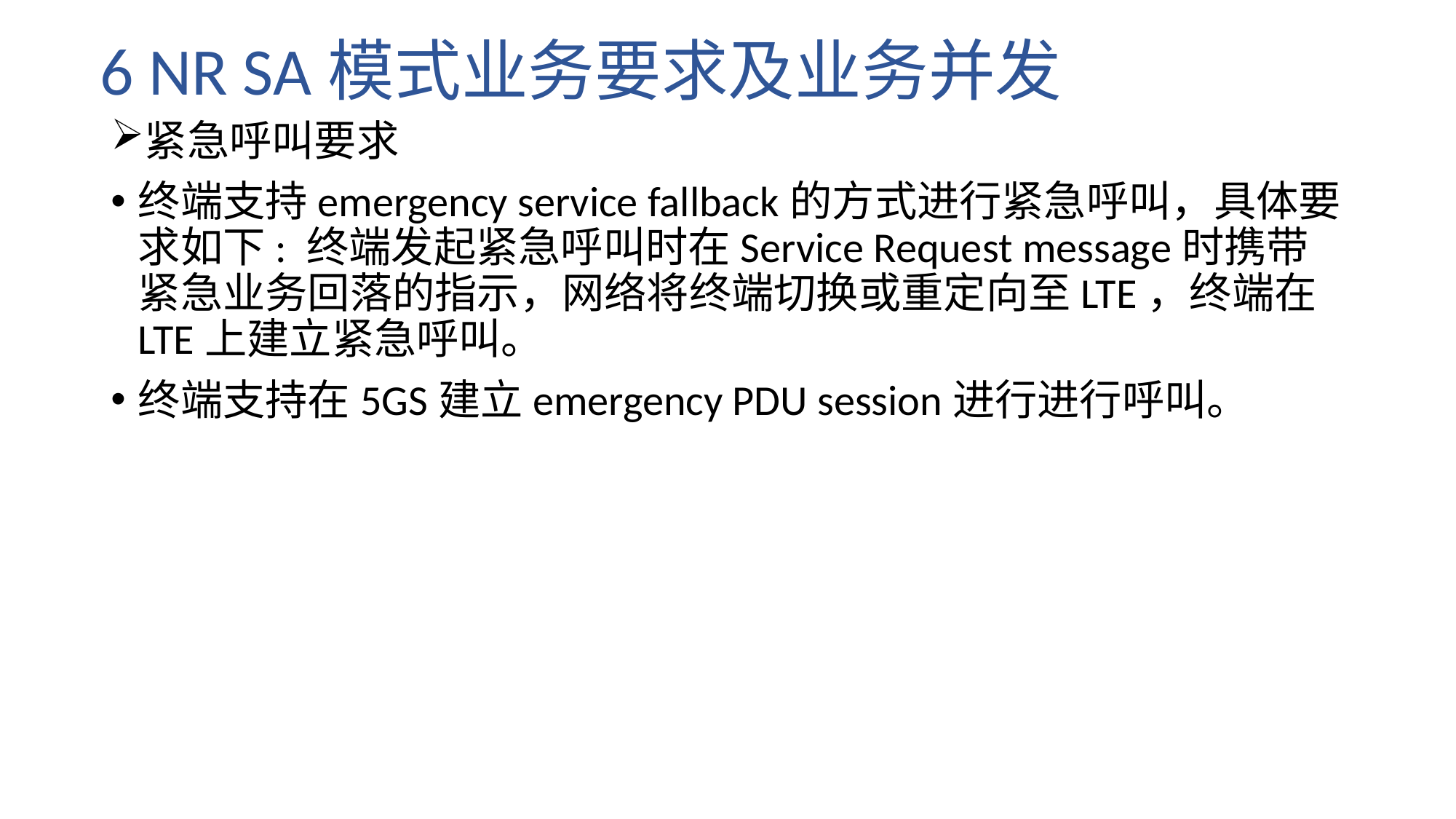

# 6 NR SA模式业务要求及业务并发
紧急呼叫要求
终端支持emergency service fallback的方式进行紧急呼叫，具体要求如下: 终端发起紧急呼叫时在Service Request message时携带紧急业务回落的指示，网络将终端切换或重定向至LTE，终端在LTE上建立紧急呼叫。
终端支持在5GS建立emergency PDU session进行进行呼叫。